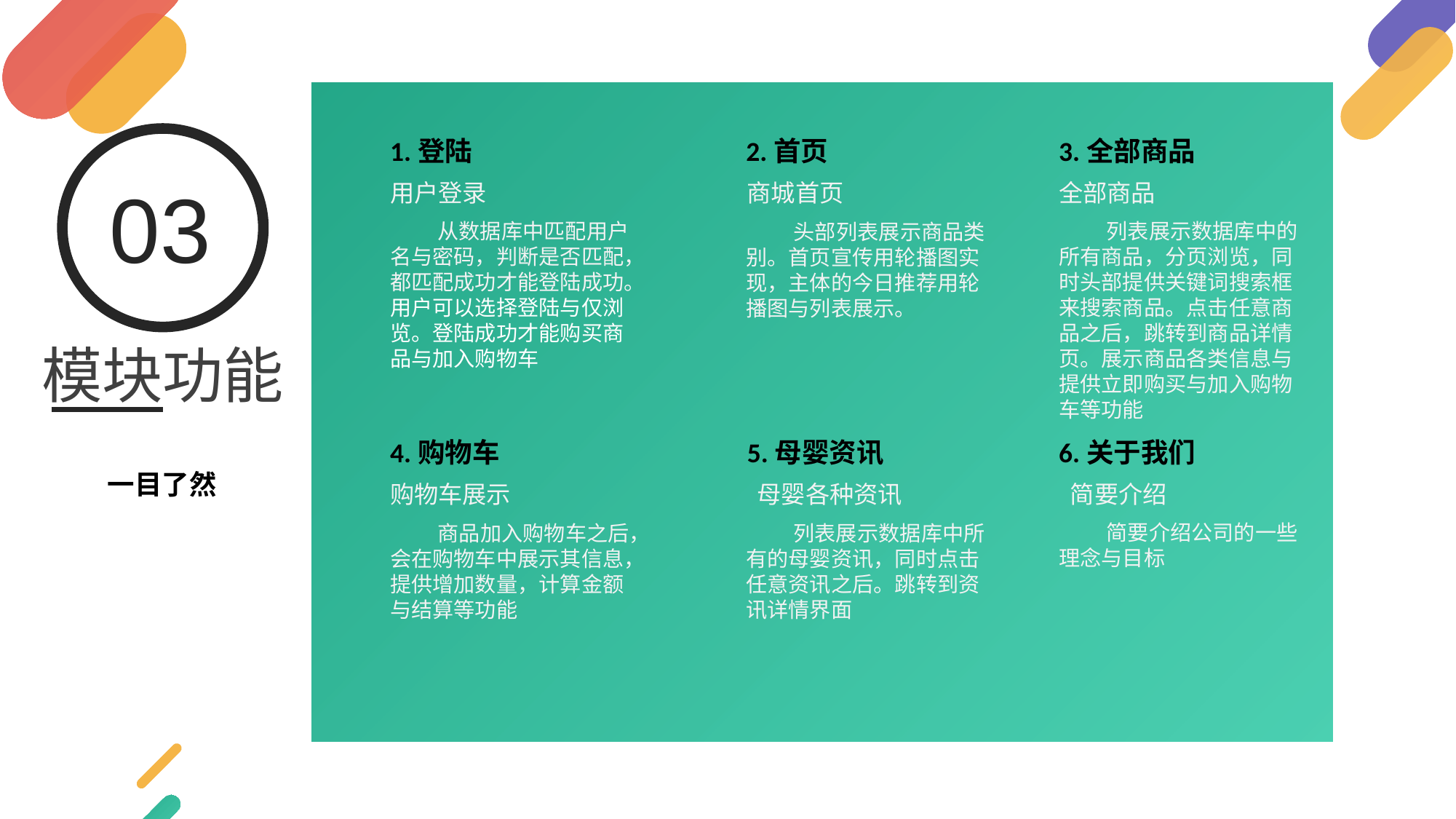

1.登陆
2.首页

3.全部商品
03
商城首页
全部商品
用户登录
         列表展示数据库中的所有商品，分页浏览，同时头部提供关键词搜索框来搜索商品。点击任意商品之后，跳转到商品详情页。展示商品各类信息与提供立即购买与加入购物车等功能
         从数据库中匹配用户名与密码，判断是否匹配，都匹配成功才能登陆成功。用户可以选择登陆与仅浏览。登陆成功才能购买商品与加入购物车
         头部列表展示商品类别。首页宣传用轮播图实现，主体的今日推荐用轮播图与列表展示。
模块功能
4.购物车
5.母婴资讯
6.关于我们
一目了然
购物车展示
 母婴各种资讯
 简要介绍
         简要介绍公司的一些理念与目标
         商品加入购物车之后，会在购物车中展示其信息，提供增加数量，计算金额与结算等功能
         列表展示数据库中所有的母婴资讯，同时点击任意资讯之后。跳转到资讯详情界面